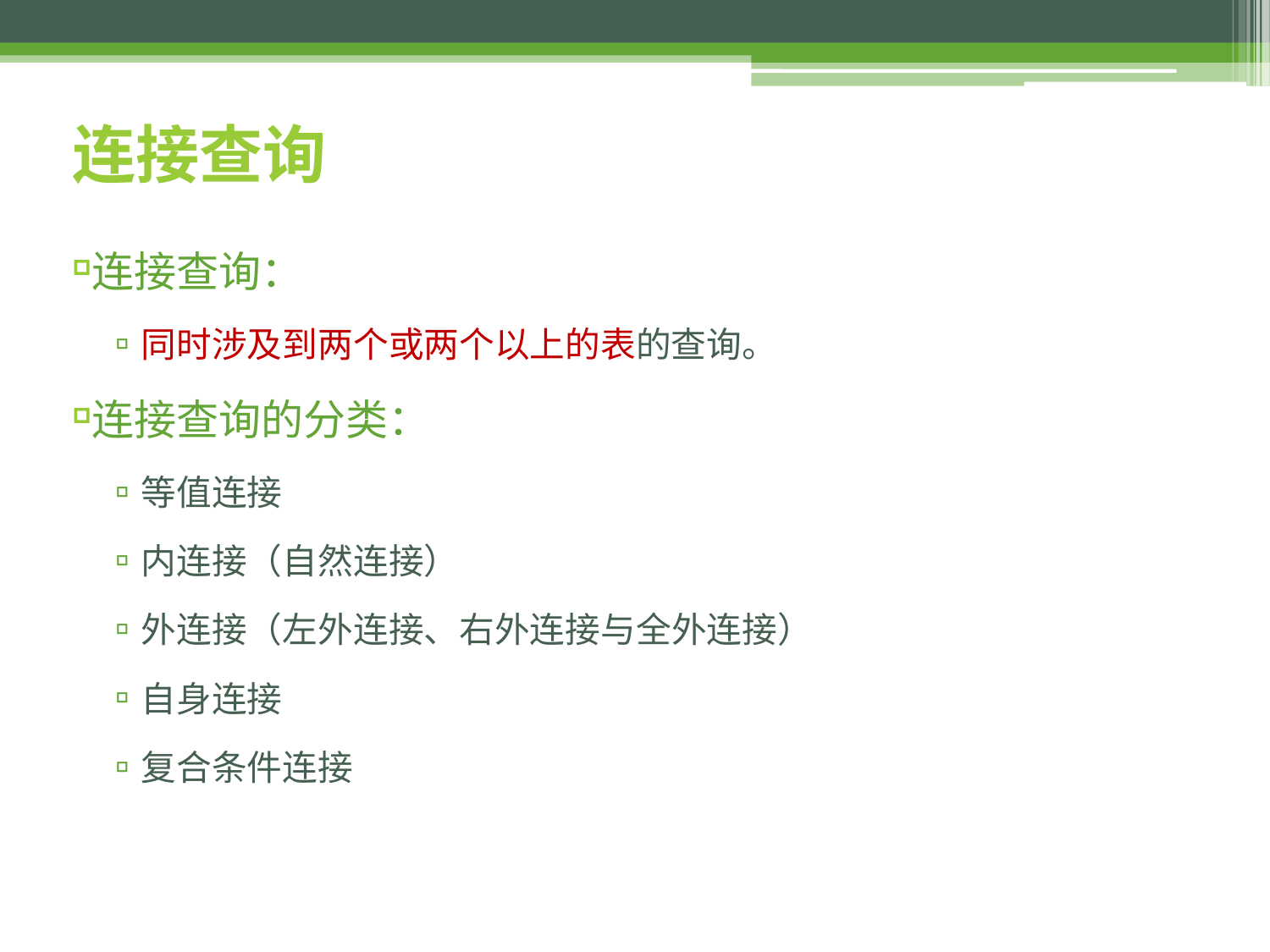

# 连接查询
连接查询：
同时涉及到两个或两个以上的表的查询。
连接查询的分类：
等值连接
内连接（自然连接）
外连接（左外连接、右外连接与全外连接）
自身连接
复合条件连接